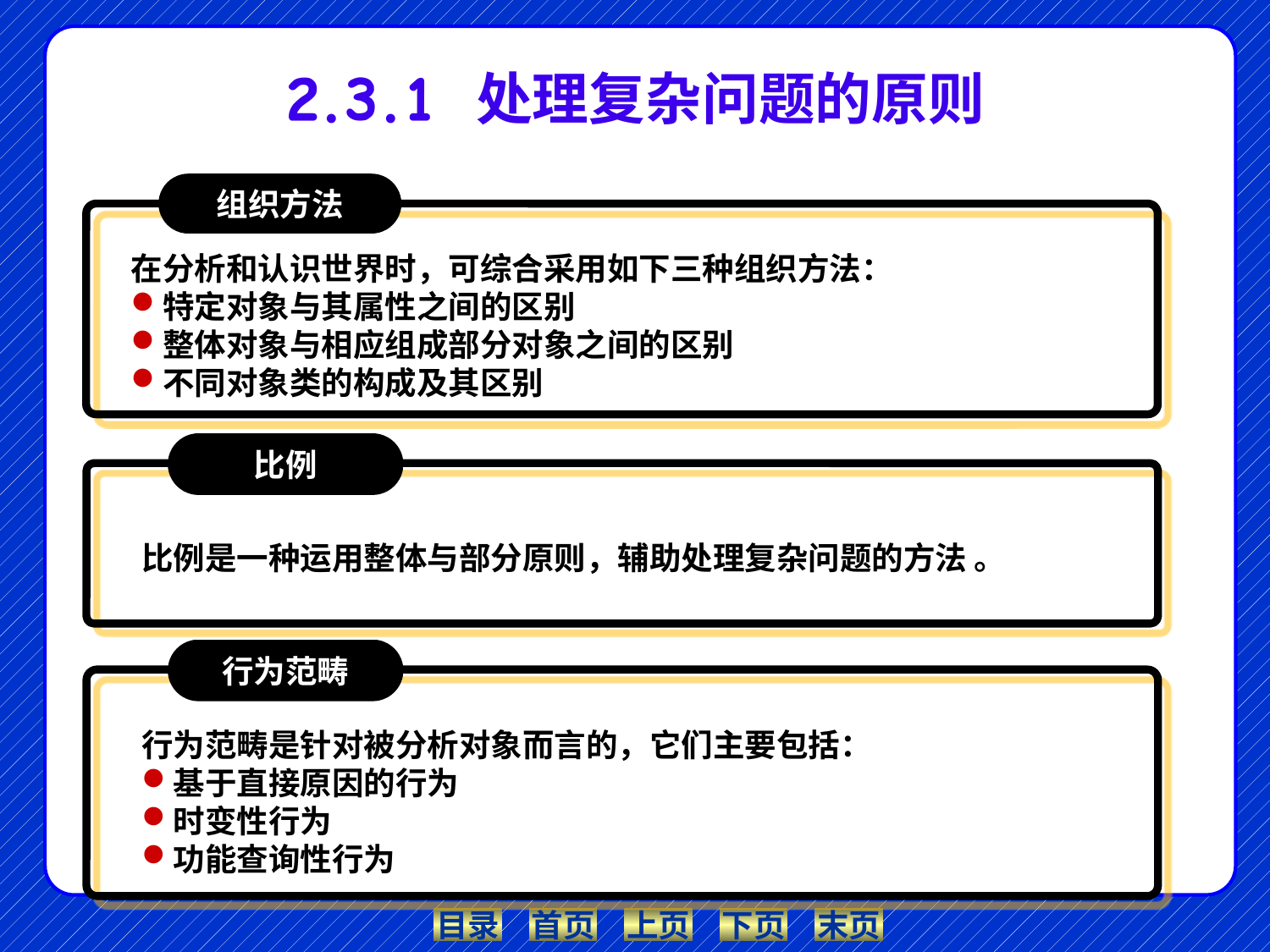

# 2.3.1 处理复杂问题的原则
组织方法

在分析和认识世界时，可综合采用如下三种组织方法：
特定对象与其属性之间的区别
整体对象与相应组成部分对象之间的区别
不同对象类的构成及其区别
比例

比例是一种运用整体与部分原则，辅助处理复杂问题的方法 。
行为范畴

行为范畴是针对被分析对象而言的，它们主要包括：
基于直接原因的行为
时变性行为
功能查询性行为